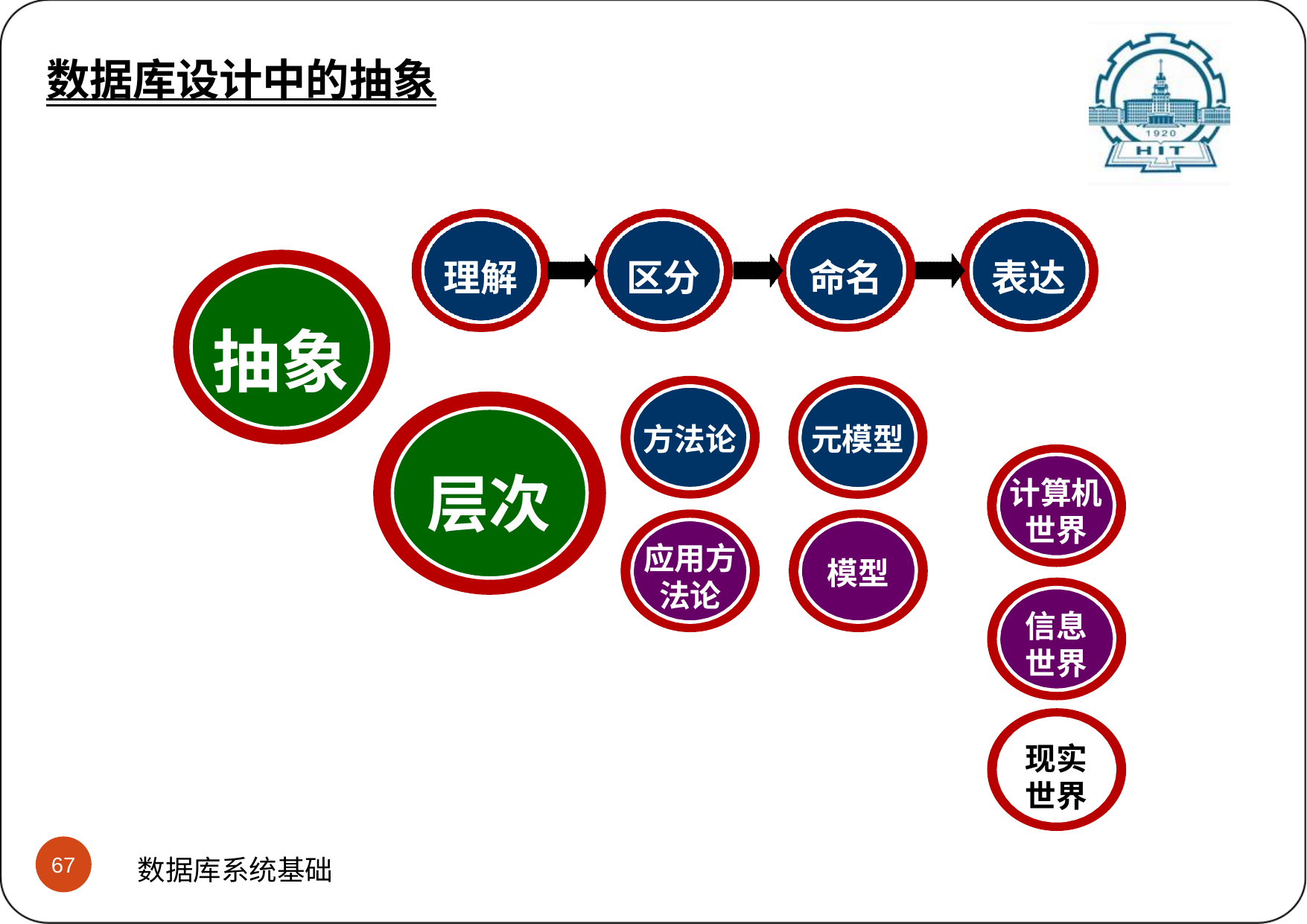

数据库设计中的抽象
数据库设计中的抽象
(12)小结?

命名
理解
区分
表达

抽象

方法论
元模型

层次
计算机 世界

应用方 法论
模型

信息 世界

现实 世界